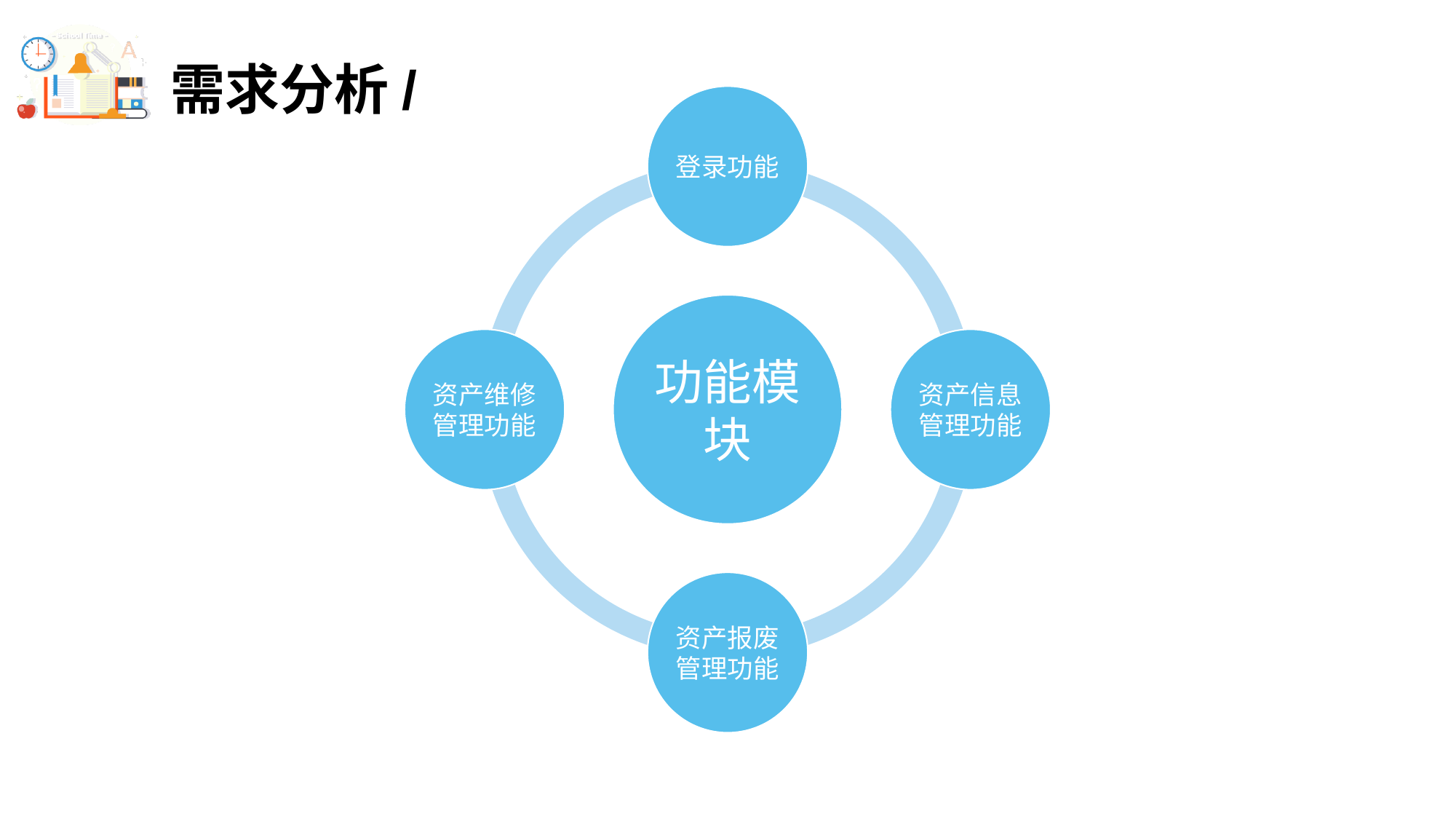

需求分析/
功能模块
登录功能
资产信息管理功能
资产报废管理功能
资产维修管理功能